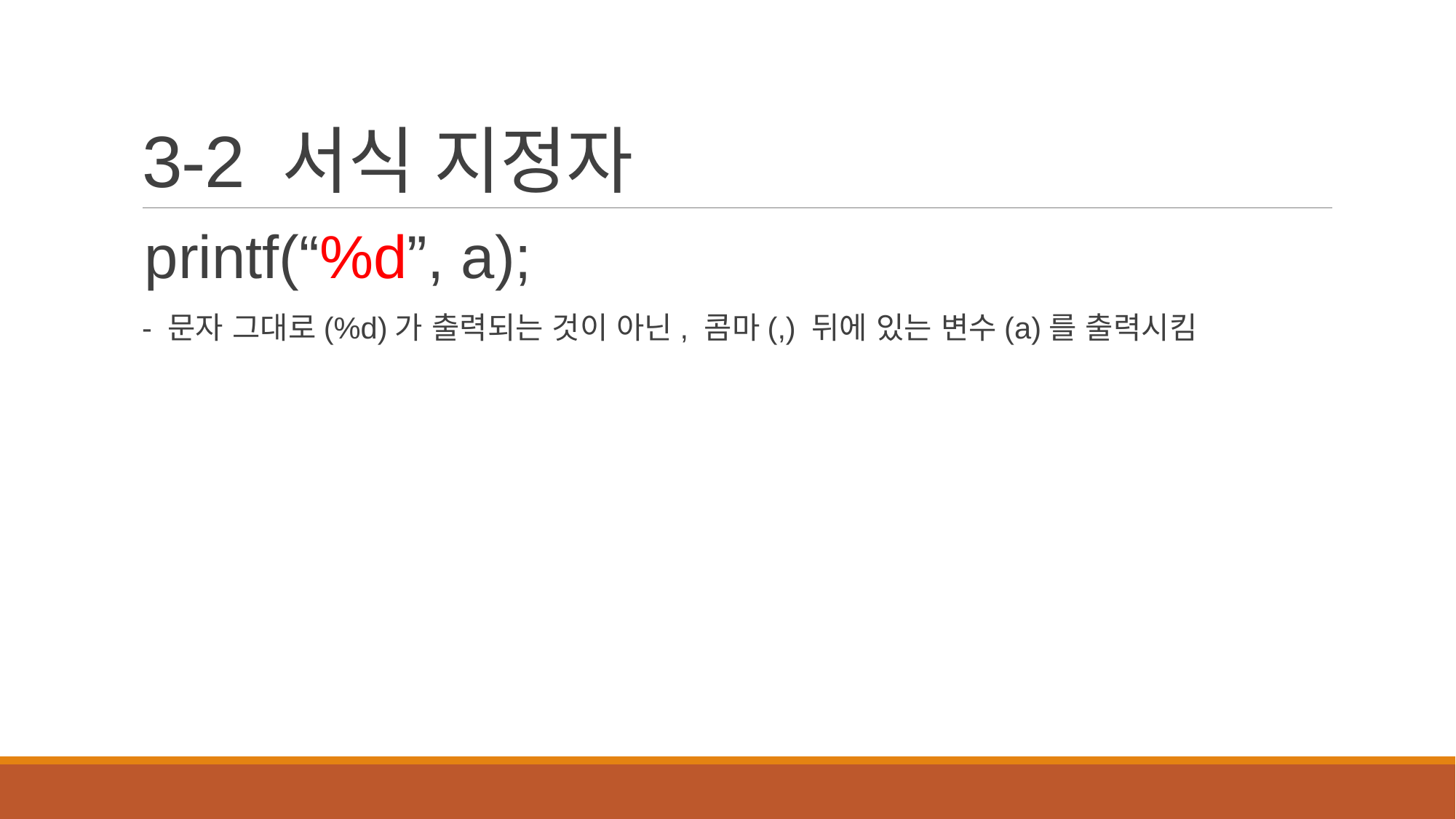

# 3-2 서식 지정자
printf(“%d”, a);
- 문자 그대로(%d)가 출력되는 것이 아닌, 콤마(,) 뒤에 있는 변수(a)를 출력시킴